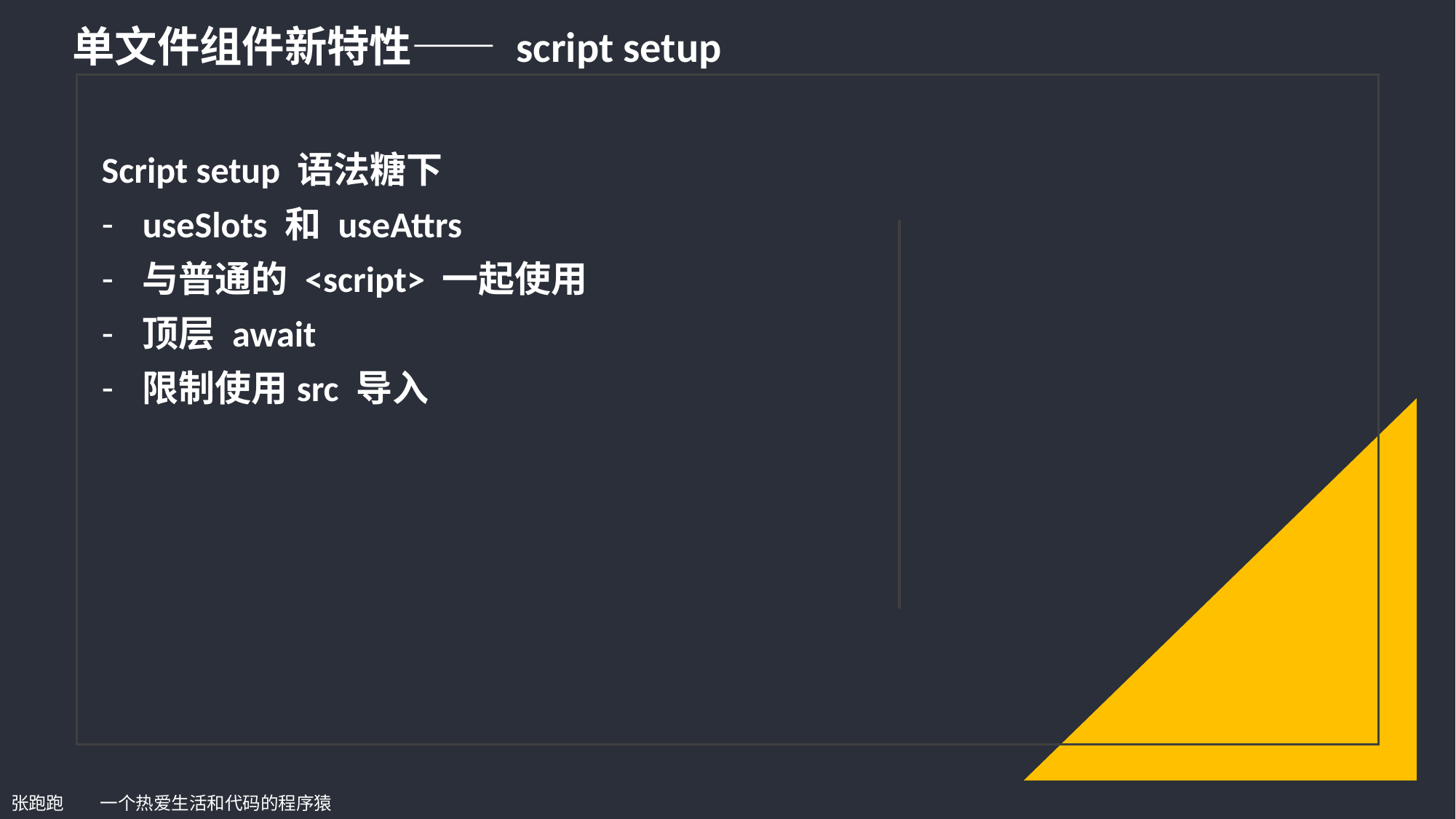

单文件组件新特性—— script setup

Script setup 语法糖下
useSlots 和 useAttrs
与普通的 <script> 一起使用
顶层 await
限制使用src 导入

张跑跑         一个热爱生活和代码的程序猿